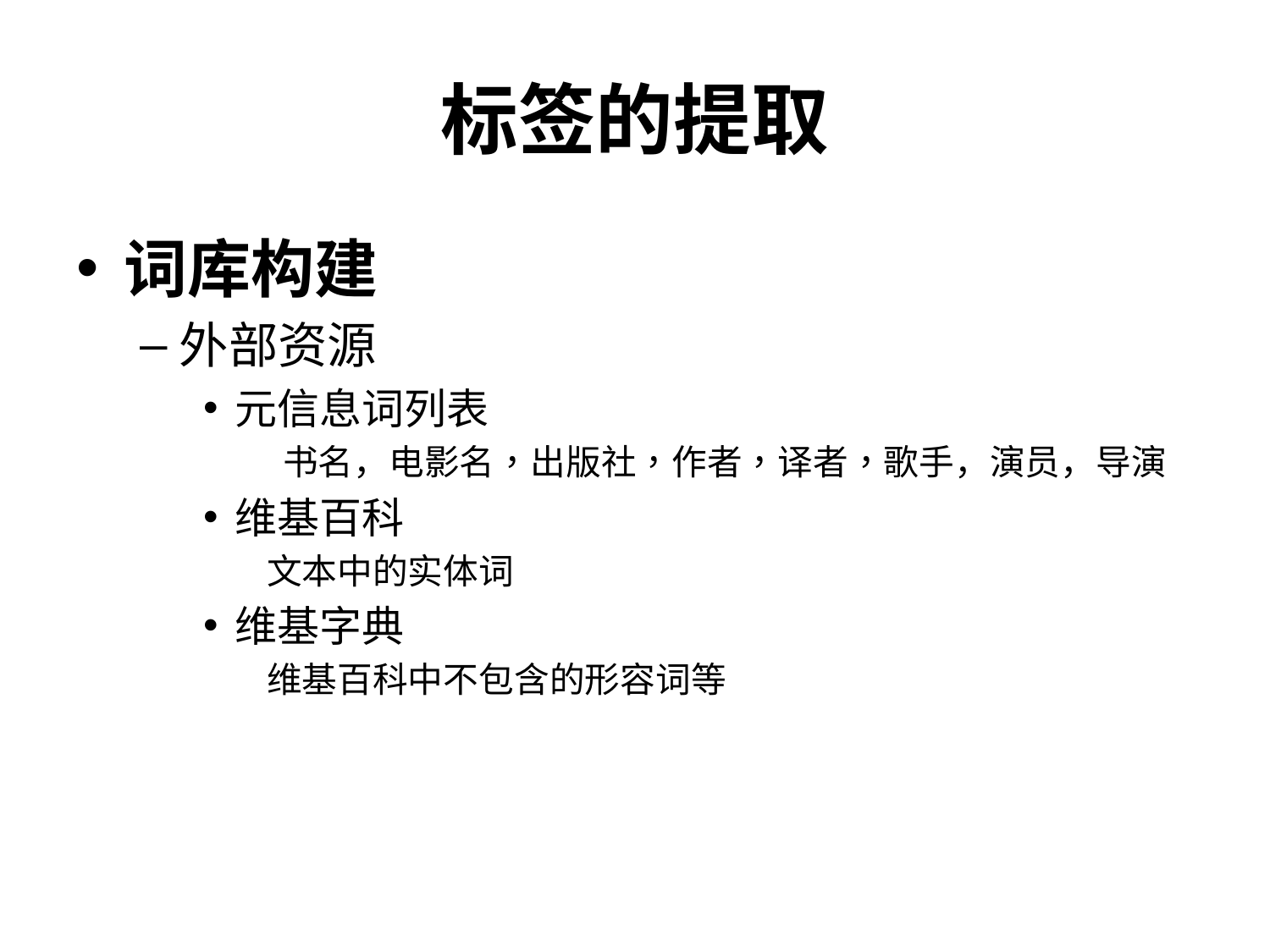

# 标签的提取
词库构建
外部资源
元信息词列表
 书名，电影名，出版社，作者，译者，歌手，演员，导演
维基百科
文本中的实体词
维基字典
维基百科中不包含的形容词等